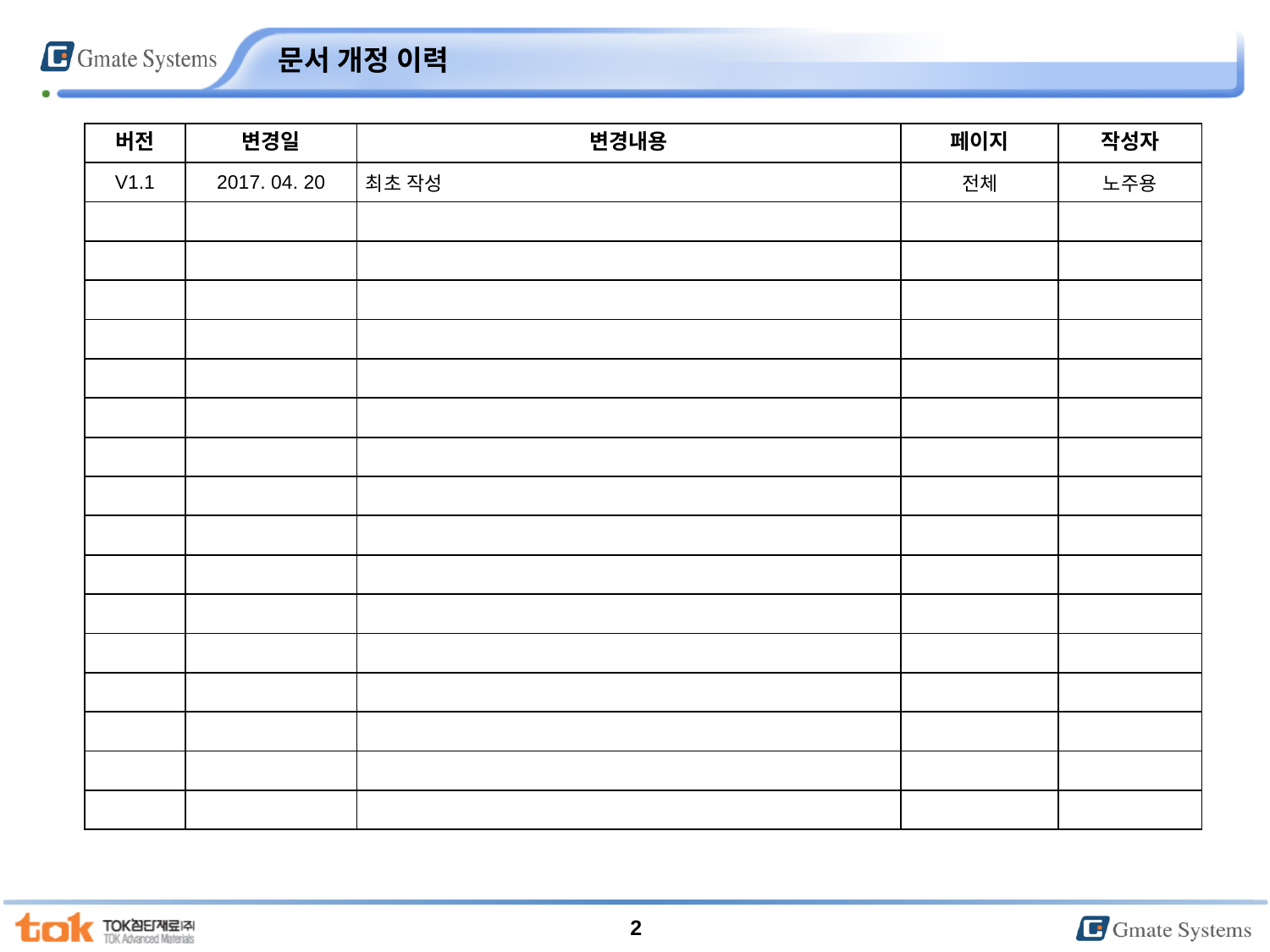

문서 개정 이력
| 버전 | 변경일 | 변경내용 | 페이지 | 작성자 |
| --- | --- | --- | --- | --- |
| V1.1 | 2017. 04. 20 | 최초 작성 | 전체 | 노주용 |
|  |  |  |  |  |
|  |  |  |  |  |
|  |  |  |  |  |
|  |  |  |  |  |
|  |  |  |  |  |
|  |  |  |  |  |
|  |  |  |  |  |
|  |  |  |  |  |
|  |  |  |  |  |
|  |  |  |  |  |
|  |  |  |  |  |
|  |  |  |  |  |
|  |  |  |  |  |
|  |  |  |  |  |
|  |  |  |  |  |
|  |  |  |  |  |